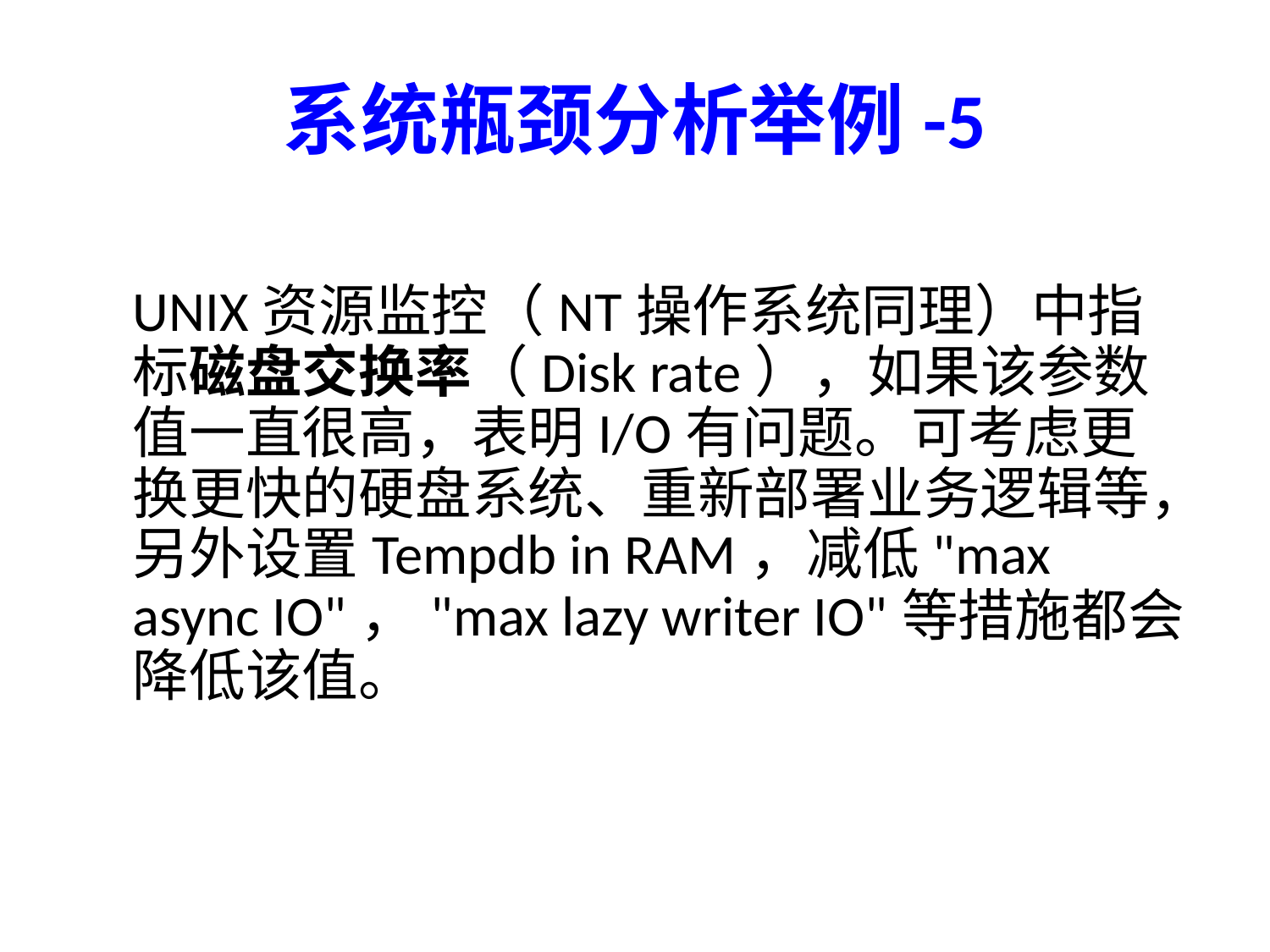

# 系统瓶颈分析举例-5
UNIX资源监控（NT操作系统同理）中指标磁盘交换率（Disk rate），如果该参数值一直很高，表明I/O有问题。可考虑更换更快的硬盘系统、重新部署业务逻辑等，另外设置Tempdb in RAM，减低"max async IO"，"max lazy writer IO"等措施都会降低该值。